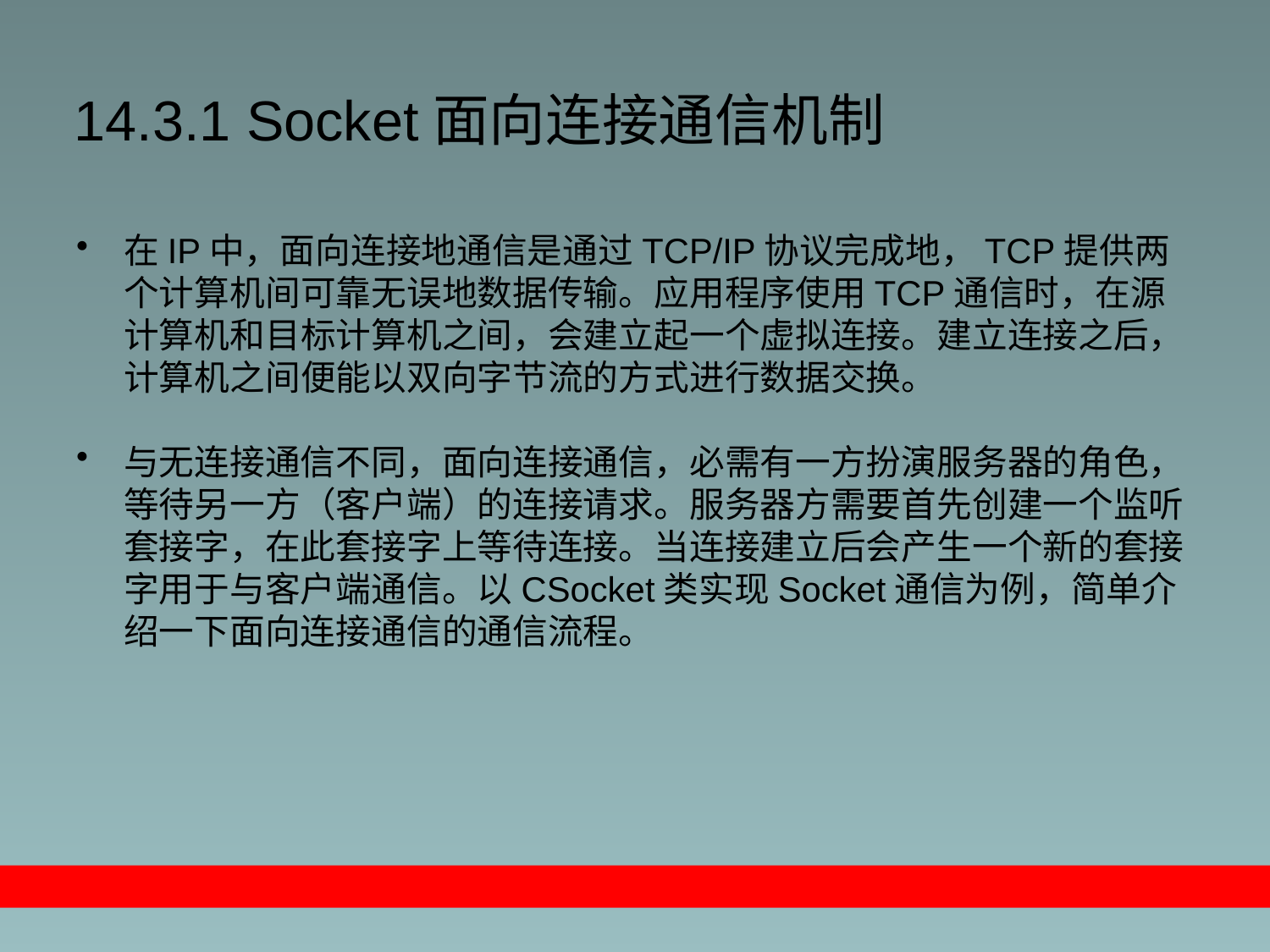

# 14.3.1 Socket面向连接通信机制
在IP中，面向连接地通信是通过TCP/IP协议完成地，TCP提供两个计算机间可靠无误地数据传输。应用程序使用TCP通信时，在源计算机和目标计算机之间，会建立起一个虚拟连接。建立连接之后，计算机之间便能以双向字节流的方式进行数据交换。
与无连接通信不同，面向连接通信，必需有一方扮演服务器的角色，等待另一方（客户端）的连接请求。服务器方需要首先创建一个监听套接字，在此套接字上等待连接。当连接建立后会产生一个新的套接字用于与客户端通信。以CSocket类实现Socket通信为例，简单介绍一下面向连接通信的通信流程。